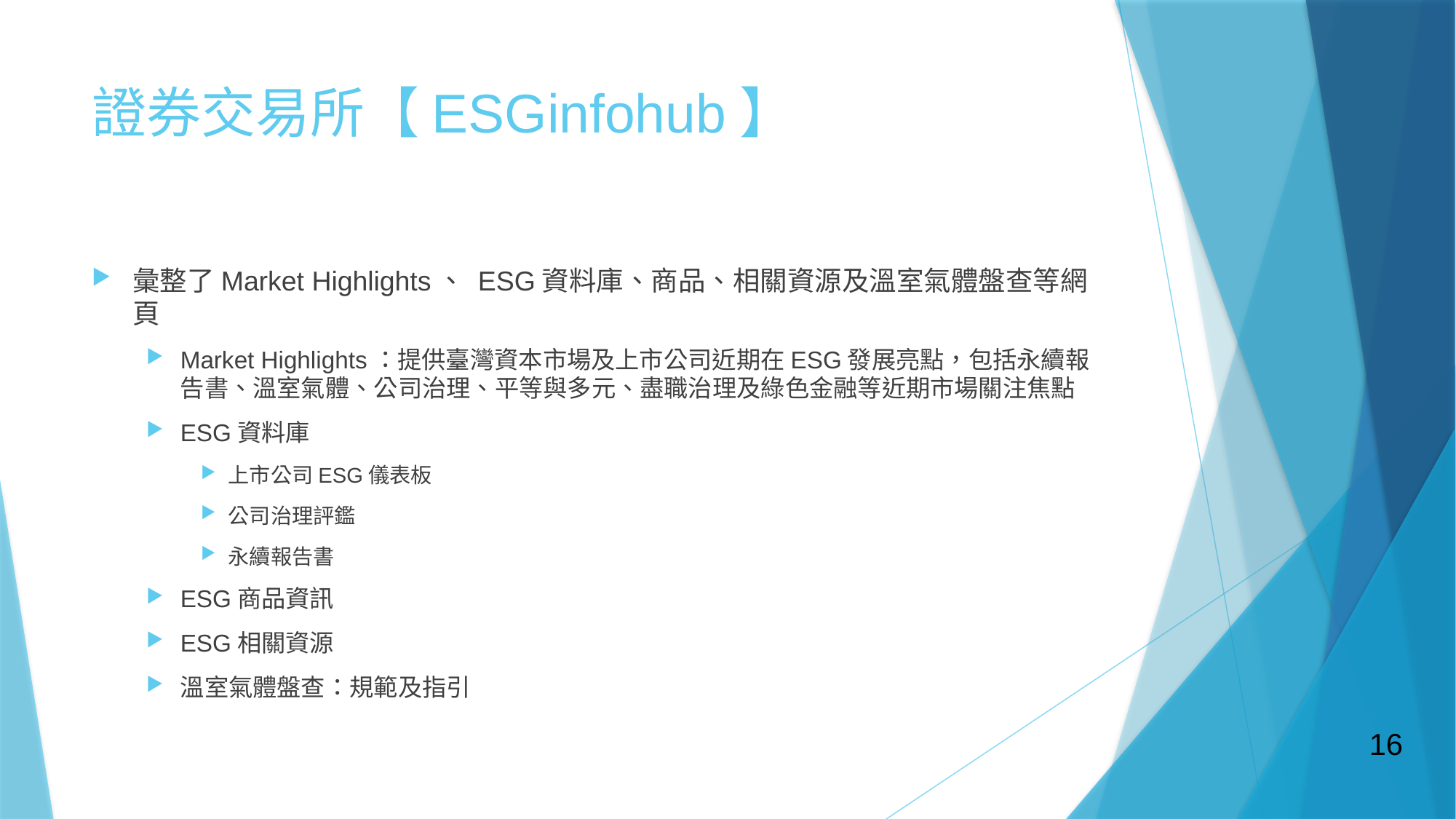

# 證券交易所【ESGinfohub】
彙整了Market Highlights、 ESG資料庫、商品、相關資源及溫室氣體盤查等網頁
Market Highlights：提供臺灣資本市場及上市公司近期在ESG發展亮點，包括永續報告書、溫室氣體、公司治理、平等與多元、盡職治理及綠色金融等近期市場關注焦點
ESG資料庫
上市公司ESG儀表板
公司治理評鑑
永續報告書
ESG商品資訊
ESG相關資源
溫室氣體盤查：規範及指引
16